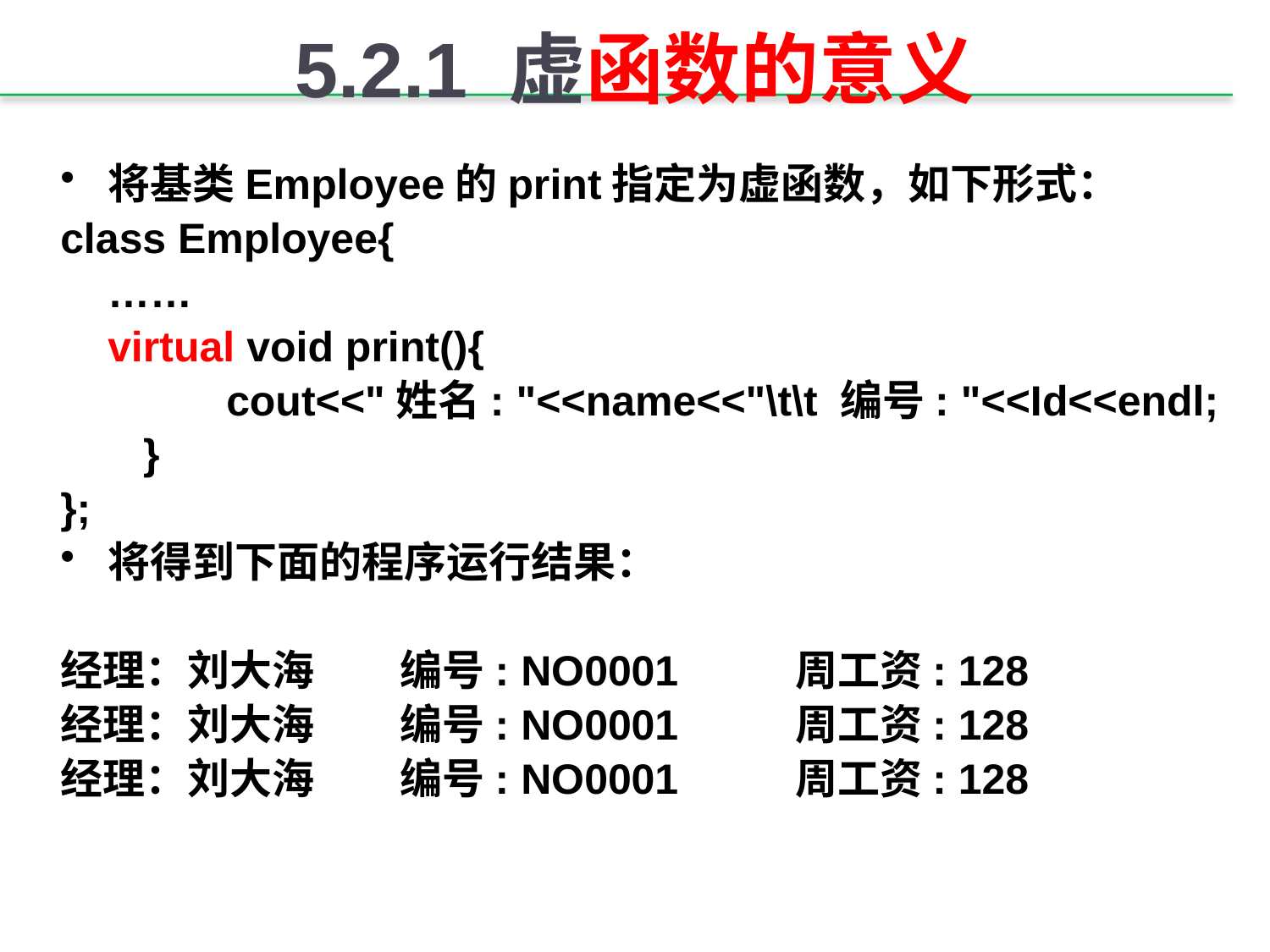

# 5.2.1 虚函数的意义
将基类Employee的print指定为虚函数，如下形式：
class Employee{
    ……
    virtual void print(){
              cout<<"姓名: "<<name<<"\t\t 编号: "<<Id<<endl;
       }
};
将得到下面的程序运行结果：

经理：刘大海         编号: NO0001         周工资: 128
经理：刘大海         编号: NO0001         周工资: 128
经理：刘大海         编号: NO0001         周工资: 128